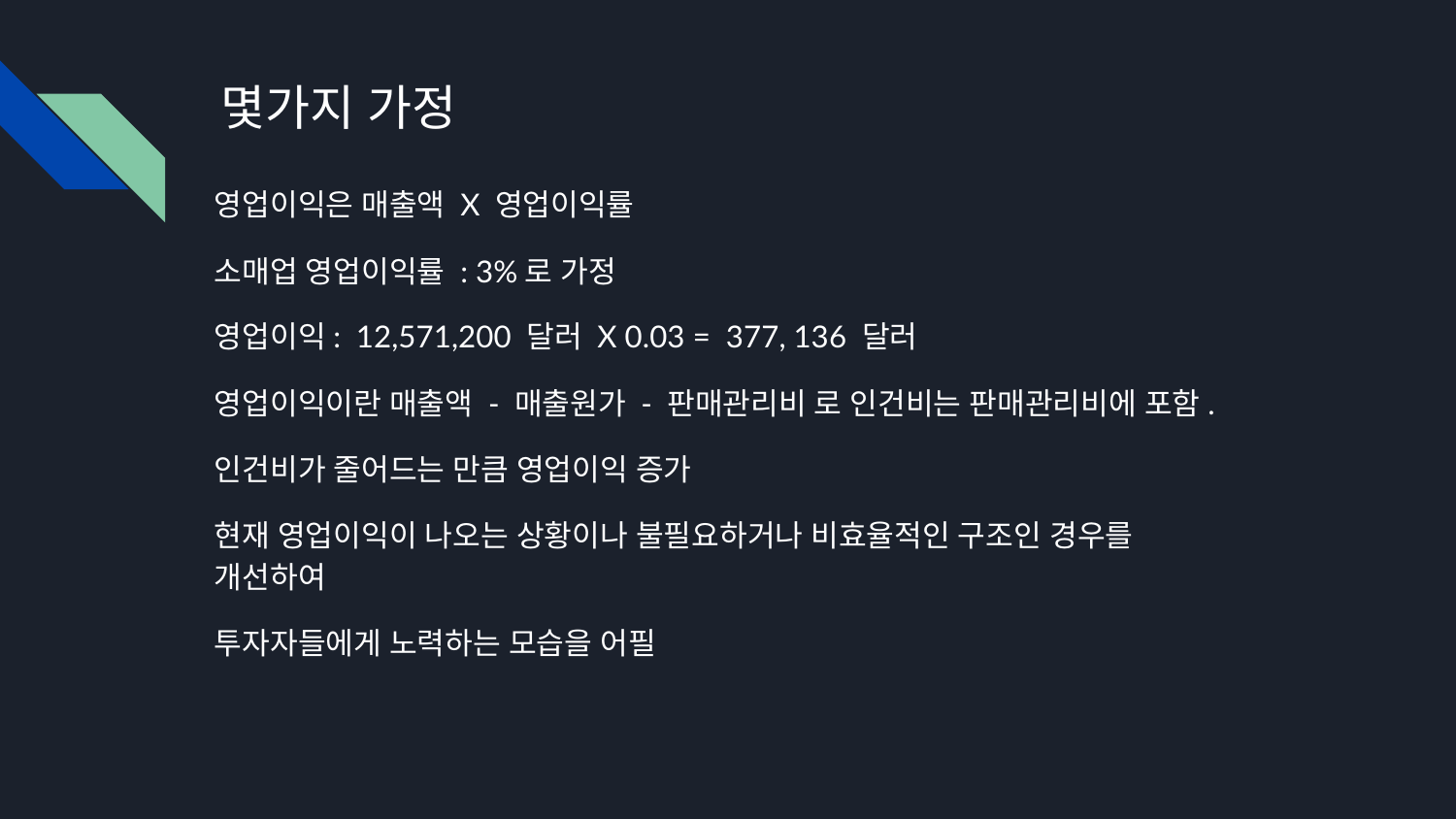

# 몇가지 가정
영업이익은 매출액 X 영업이익률
소매업 영업이익률 : 3%로 가정
영업이익:  12,571,200 달러 X 0.03 =  377, 136 달러
영업이익이란 매출액 - 매출원가 - 판매관리비 로 인건비는 판매관리비에 포함.
인건비가 줄어드는 만큼 영업이익 증가
현재 영업이익이 나오는 상황이나 불필요하거나 비효율적인 구조인 경우를 개선하여
투자자들에게 노력하는 모습을 어필